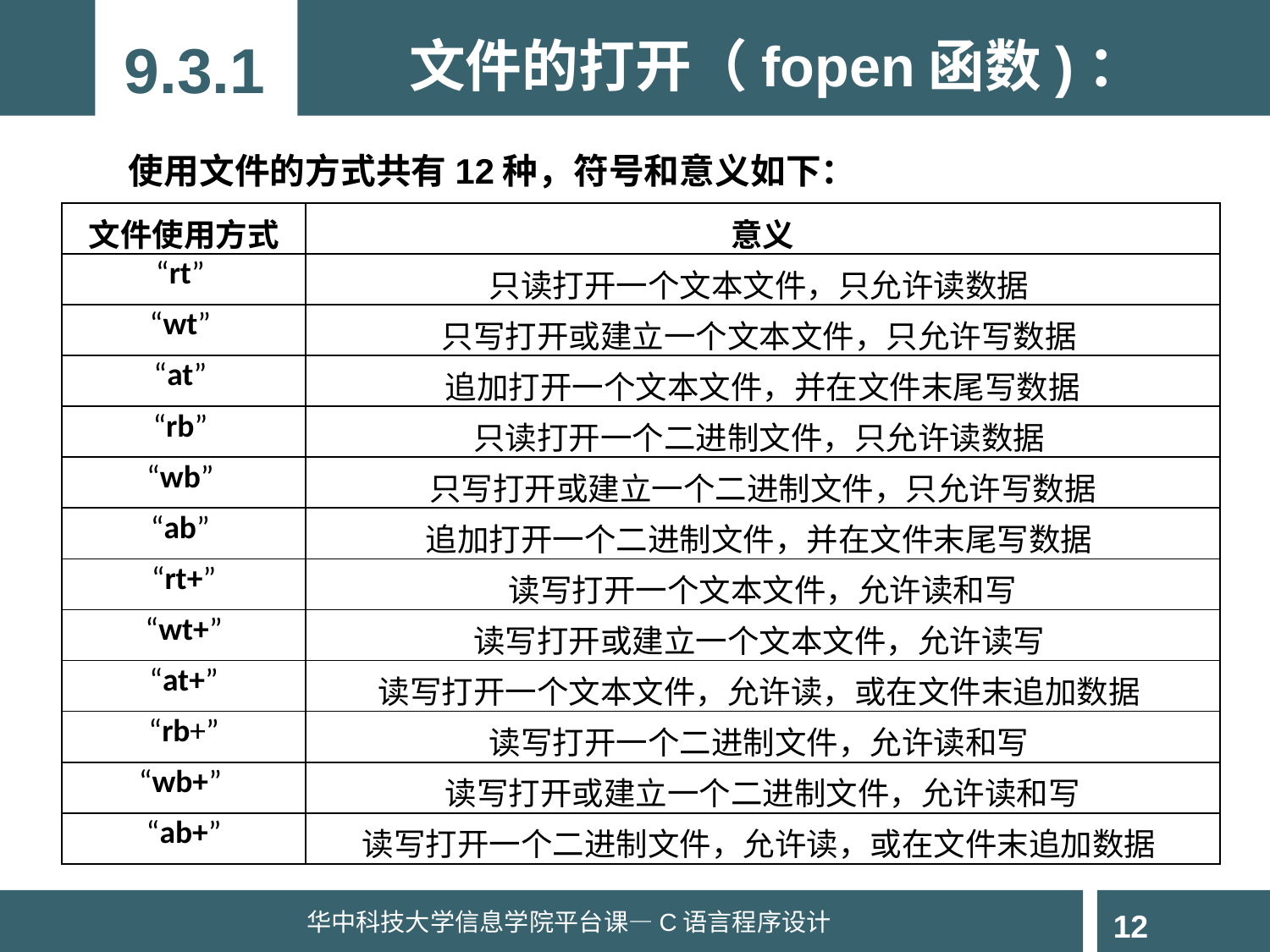

9.3.1
文件的打开（fopen函数)：
使用文件的方式共有12种，符号和意义如下：
| 文件使用方式 | 意义 |
| --- | --- |
| “rt” | 只读打开一个文本文件，只允许读数据 |
| “wt” | 只写打开或建立一个文本文件，只允许写数据 |
| “at” | 追加打开一个文本文件，并在文件末尾写数据 |
| “rb” | 只读打开一个二进制文件，只允许读数据 |
| “wb” | 只写打开或建立一个二进制文件，只允许写数据 |
| “ab” | 追加打开一个二进制文件，并在文件末尾写数据 |
| “rt+” | 读写打开一个文本文件，允许读和写 |
| “wt+” | 读写打开或建立一个文本文件，允许读写 |
| “at+” | 读写打开一个文本文件，允许读，或在文件末追加数据 |
| “rb+” | 读写打开一个二进制文件，允许读和写 |
| “wb+” | 读写打开或建立一个二进制文件，允许读和写 |
| “ab+” | 读写打开一个二进制文件，允许读，或在文件末追加数据 |